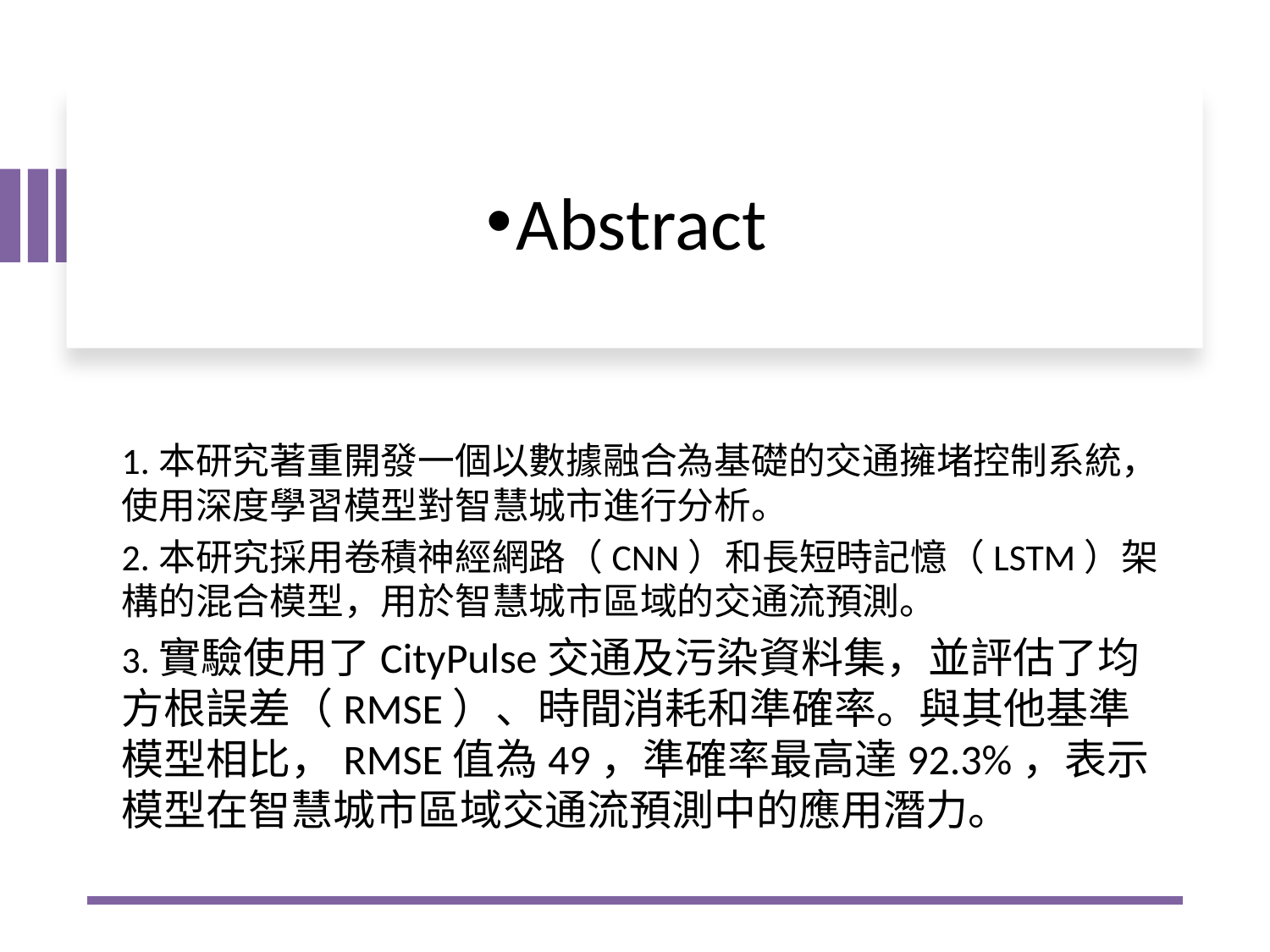

# Abstract

1.本研究著重開發一個以數據融合為基礎的交通擁堵控制系統，使用深度學習模型對智慧城市進行分析。
2.本研究採用卷積神經網路（CNN）和長短時記憶（LSTM）架構的混合模型，用於智慧城市區域的交通流預測。
3.實驗使用了CityPulse交通及污染資料集，並評估了均方根誤差（RMSE）、時間消耗和準確率。與其他基準模型相比，RMSE值為49，準確率最高達92.3%，表示模型在智慧城市區域交通流預測中的應用潛力。
3